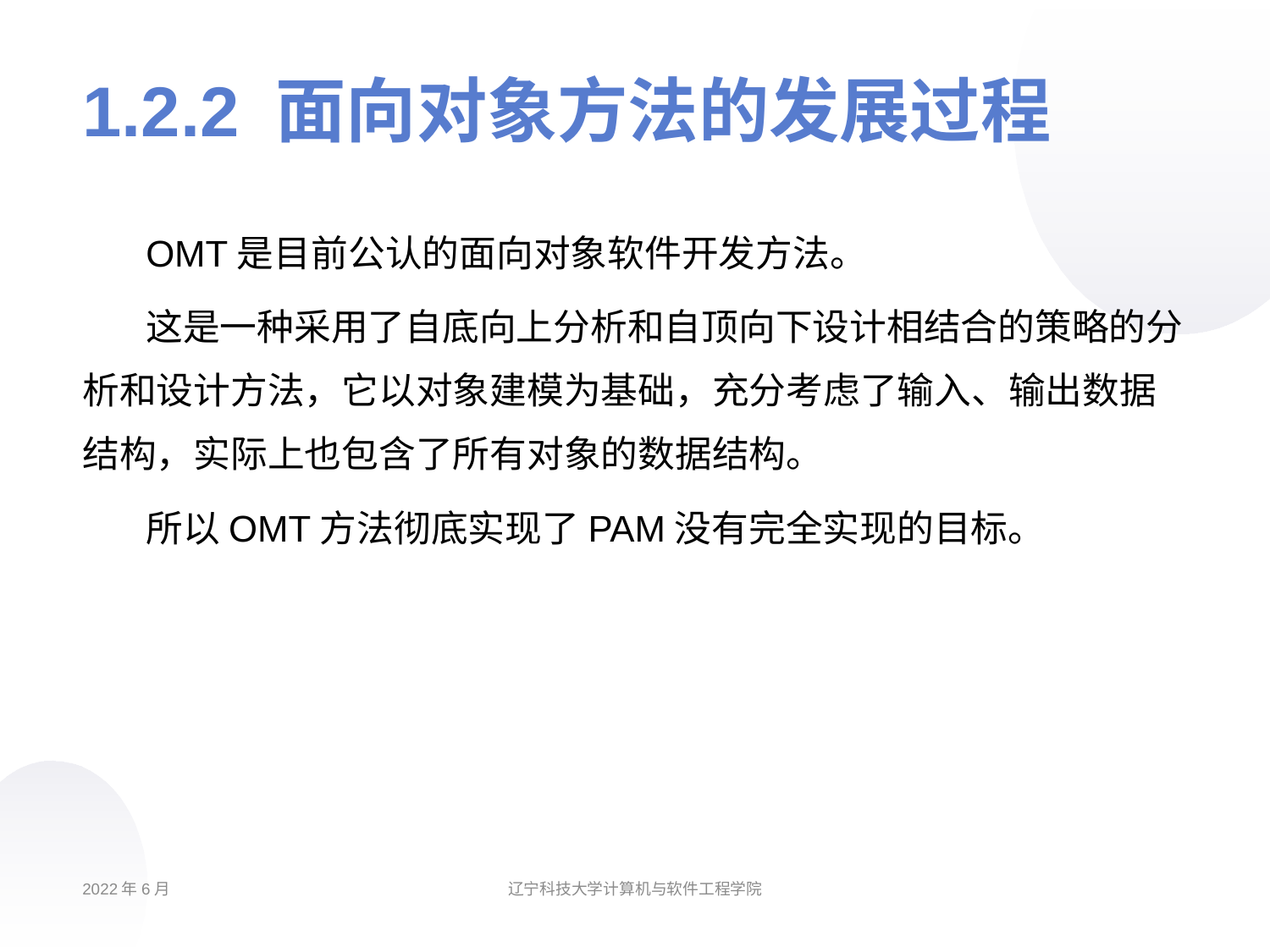

# 1.2.2 面向对象方法的发展过程
OMT是目前公认的面向对象软件开发方法。
这是一种采用了自底向上分析和自顶向下设计相结合的策略的分析和设计方法，它以对象建模为基础，充分考虑了输入、输出数据结构，实际上也包含了所有对象的数据结构。
所以OMT方法彻底实现了PAM没有完全实现的目标。

2022年6月
辽宁科技大学计算机与软件工程学院
93